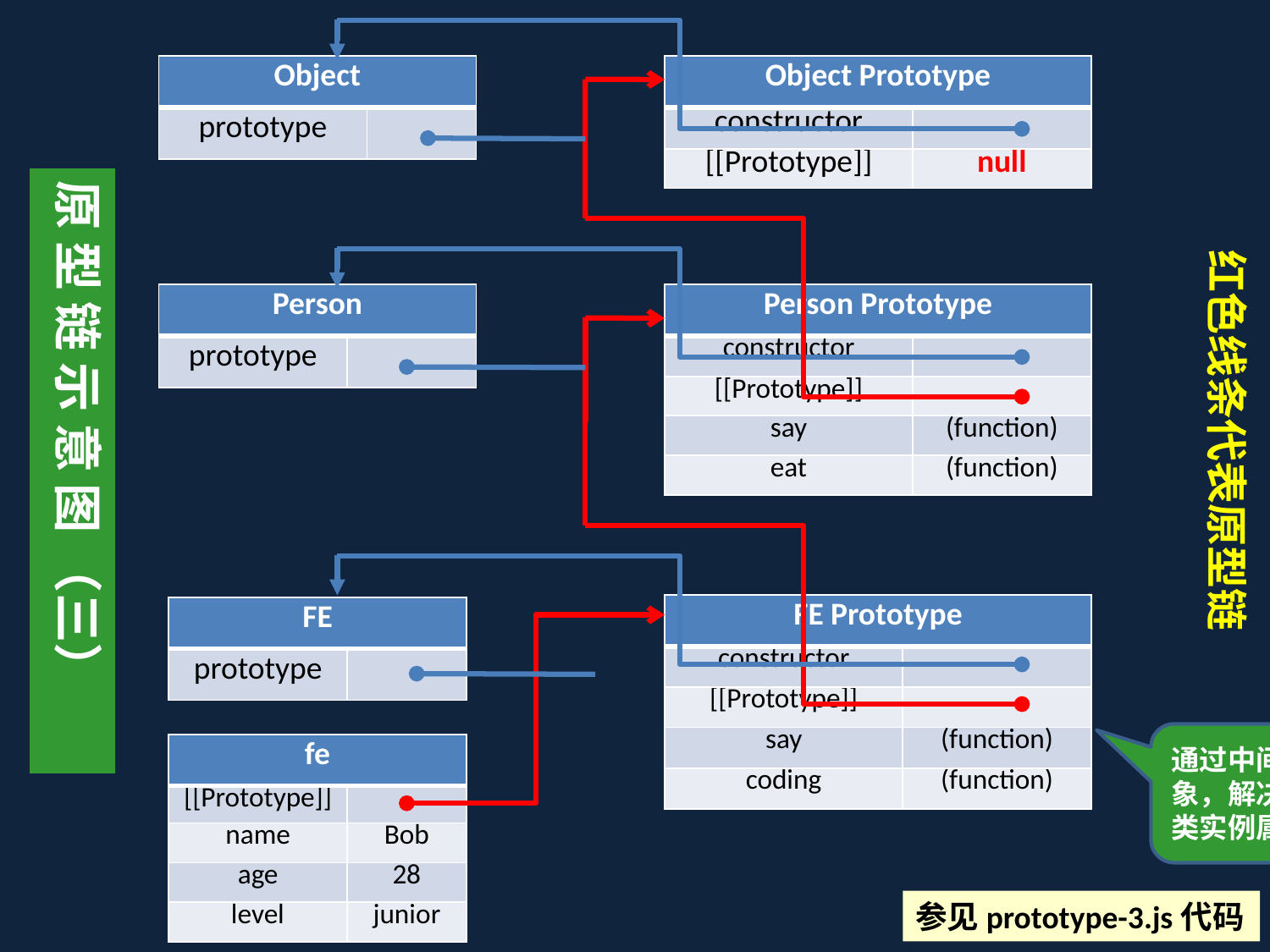

| Object |  |
| --- | --- |
| prototype |  |
| Object Prototype |  |
| --- | --- |
| constructor |  |
| [[Prototype]] | null |
原 型 链 示 意 图 （三）
红色线条代表原型链
| Person |  |
| --- | --- |
| prototype |  |
| Person Prototype |  |
| --- | --- |
| constructor |  |
| [[Prototype]] |  |
| say | (function) |
| eat | (function) |
| FE Prototype |  |
| --- | --- |
| constructor |  |
| [[Prototype]] |  |
| say | (function) |
| coding | (function) |
| FE |  |
| --- | --- |
| prototype |  |
通过中间原型对象，解决共用父类实例属性问题
| fe |  |
| --- | --- |
| [[Prototype]] |  |
| name | Bob |
| age | 28 |
| level | junior |
参见prototype-3.js代码